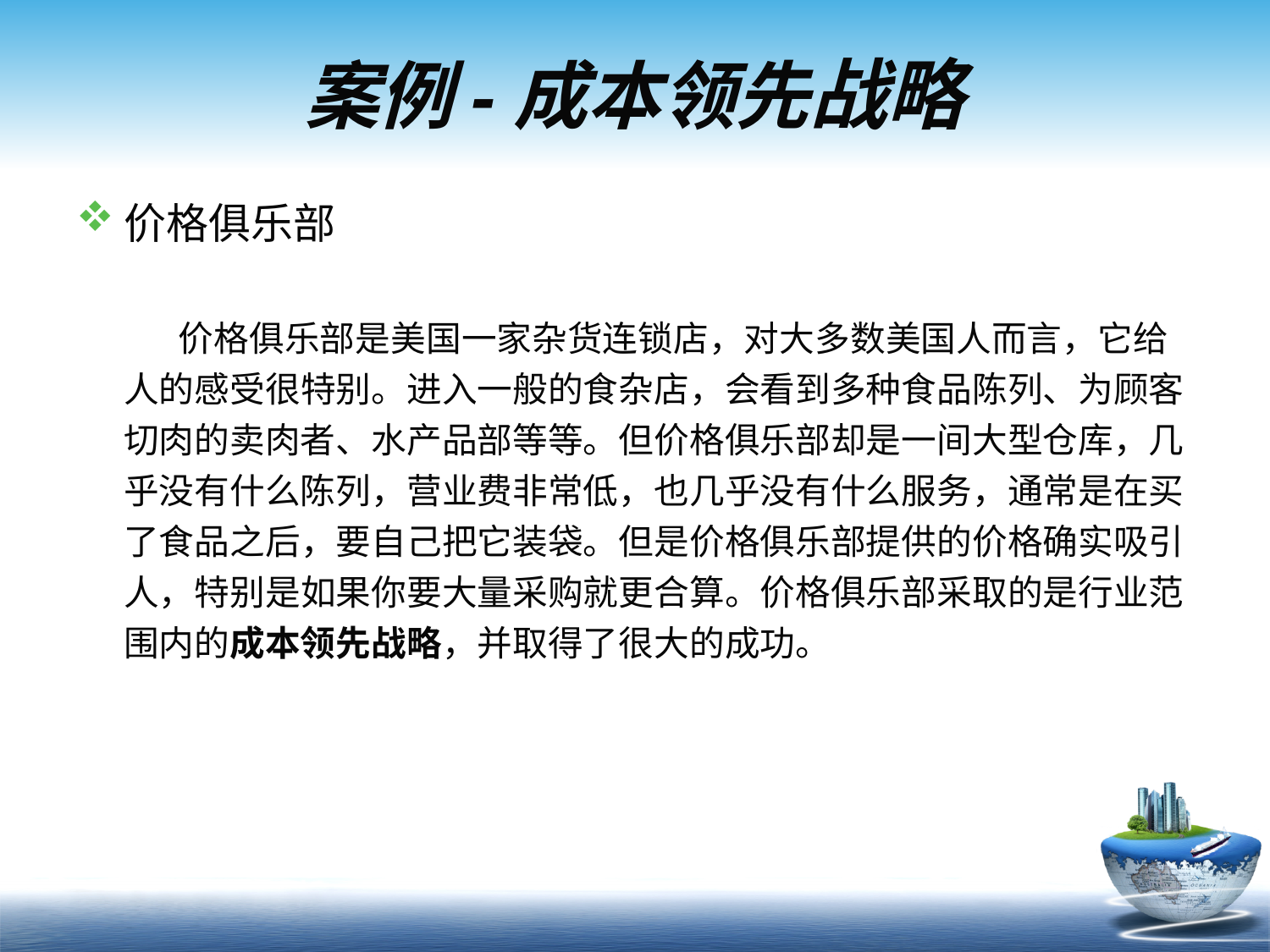

# 案例-成本领先战略
价格俱乐部
      
       价格俱乐部是美国一家杂货连锁店，对大多数美国人而言，它给人的感受很特别。进入一般的食杂店，会看到多种食品陈列、为顾客切肉的卖肉者、水产品部等等。但价格俱乐部却是一间大型仓库，几乎没有什么陈列，营业费非常低，也几乎没有什么服务，通常是在买了食品之后，要自己把它装袋。但是价格俱乐部提供的价格确实吸引人，特别是如果你要大量采购就更合算。价格俱乐部采取的是行业范围内的成本领先战略，并取得了很大的成功。